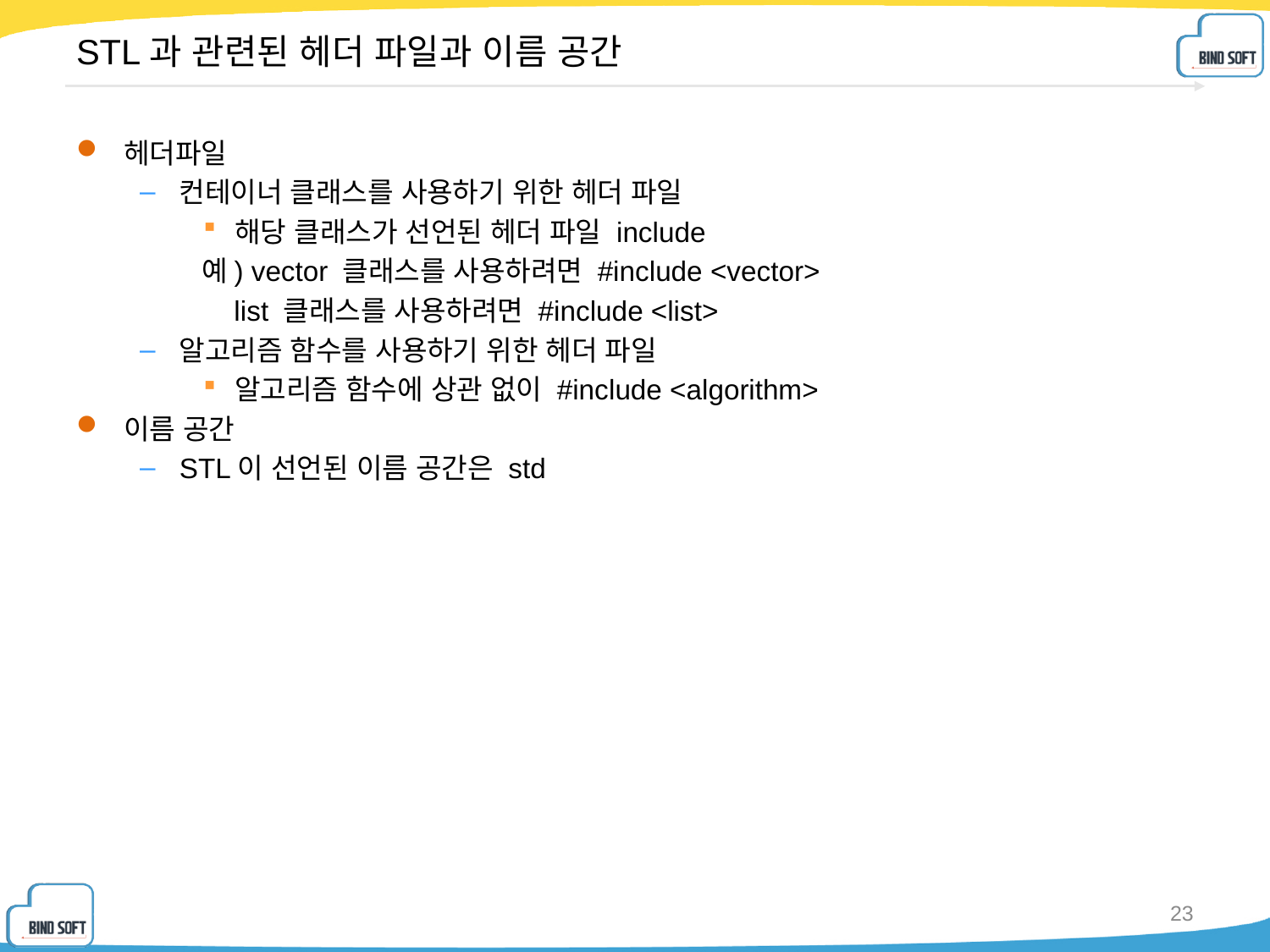

# STL과 관련된 헤더 파일과 이름 공간
헤더파일
컨테이너 클래스를 사용하기 위한 헤더 파일
해당 클래스가 선언된 헤더 파일 include
   예) vector 클래스를 사용하려면 #include <vector>
        list 클래스를 사용하려면 #include <list>
알고리즘 함수를 사용하기 위한 헤더 파일
알고리즘 함수에 상관 없이 #include <algorithm>
이름 공간
STL이 선언된 이름 공간은 std
23